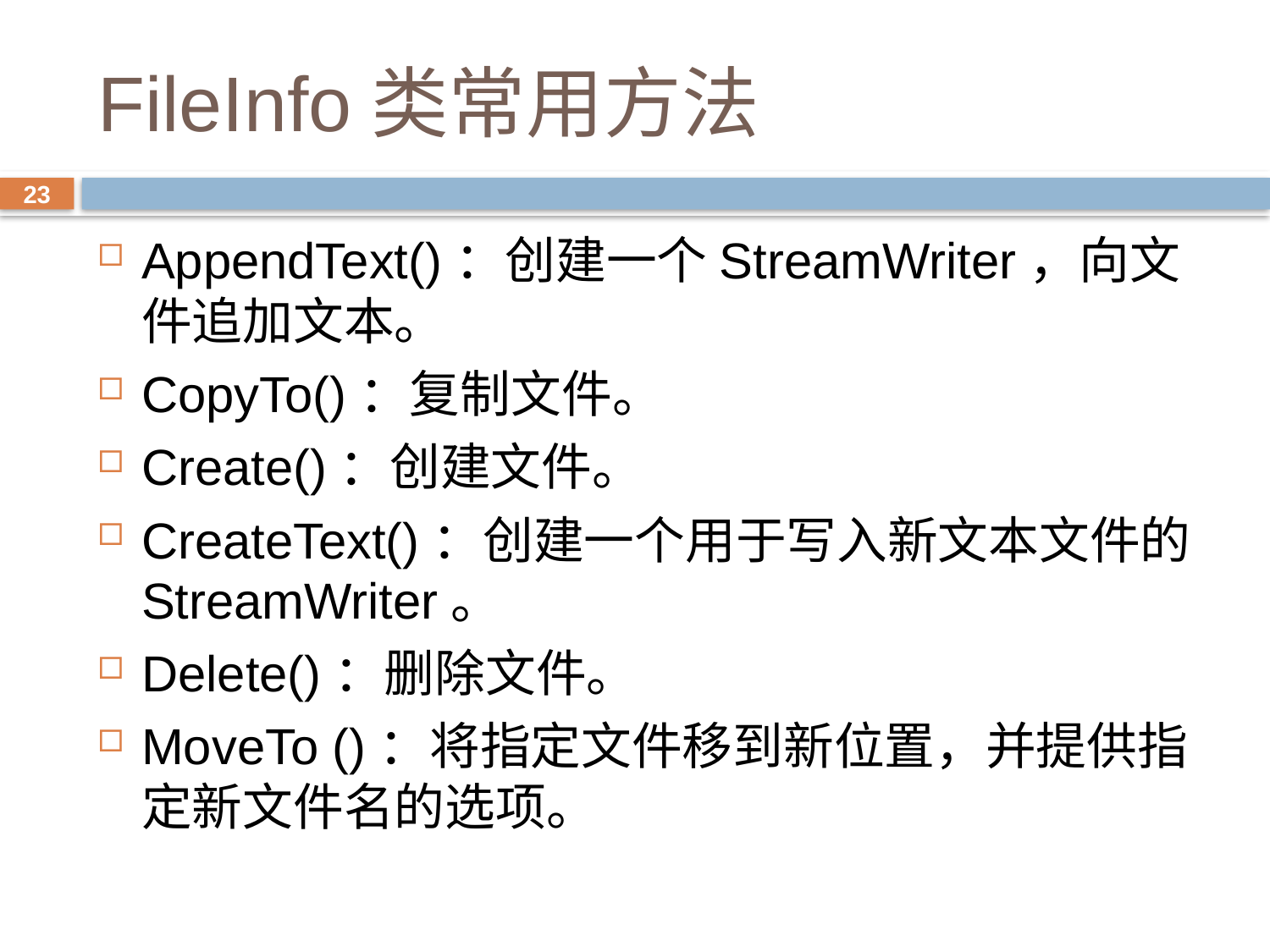

# FileInfo类常用方法
23
AppendText()：创建一个StreamWriter，向文件追加文本。
CopyTo()：复制文件。
Create()：创建文件。
CreateText()：创建一个用于写入新文本文件的StreamWriter。
Delete()：删除文件。
MoveTo ()：将指定文件移到新位置，并提供指定新文件名的选项。